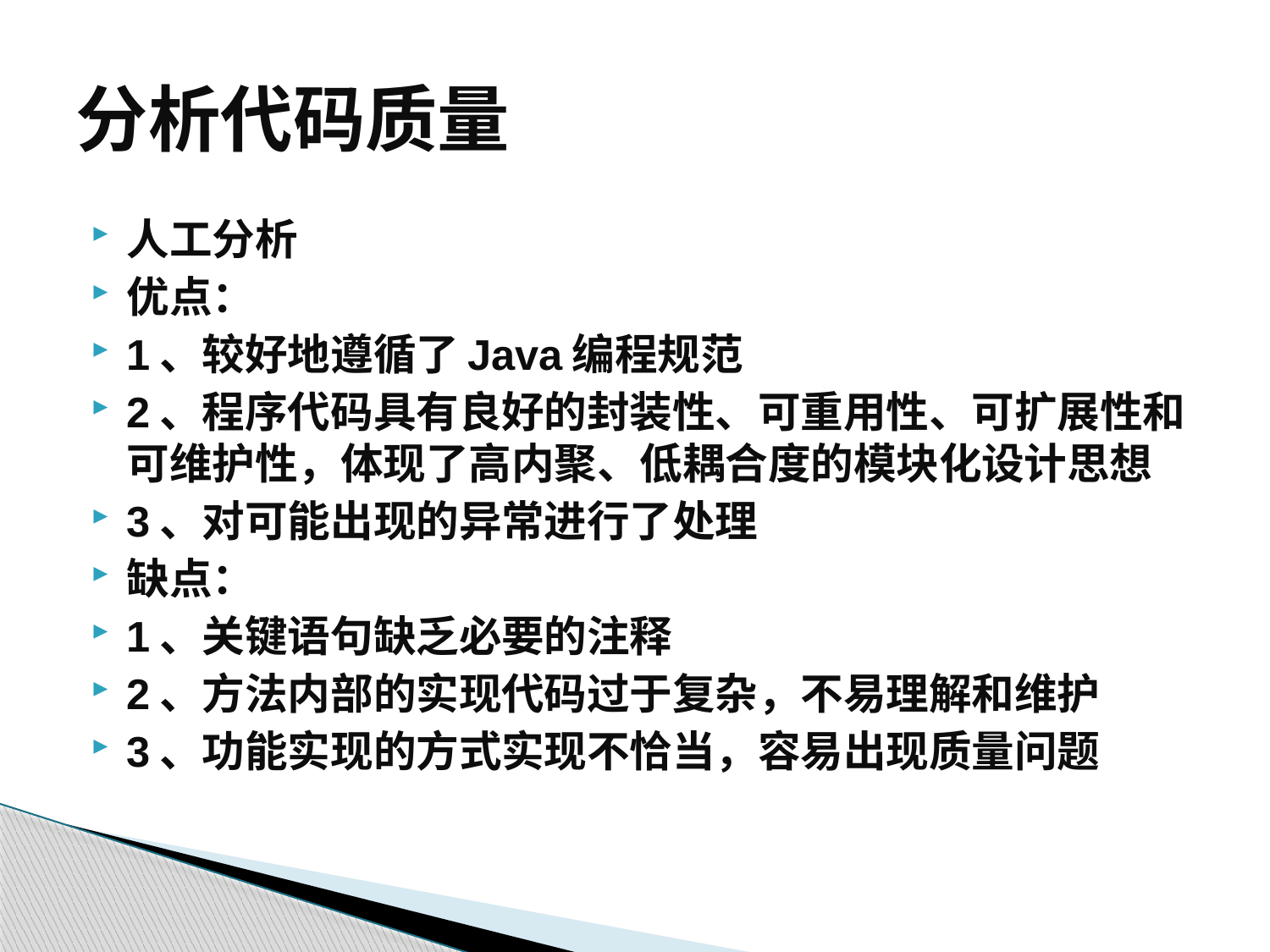

# 分析代码质量
人工分析
优点：
1、较好地遵循了Java编程规范
2、程序代码具有良好的封装性、可重用性、可扩展性和可维护性，体现了高内聚、低耦合度的模块化设计思想
3、对可能出现的异常进行了处理
缺点：
1、关键语句缺乏必要的注释
2、方法内部的实现代码过于复杂，不易理解和维护
3、功能实现的方式实现不恰当，容易出现质量问题